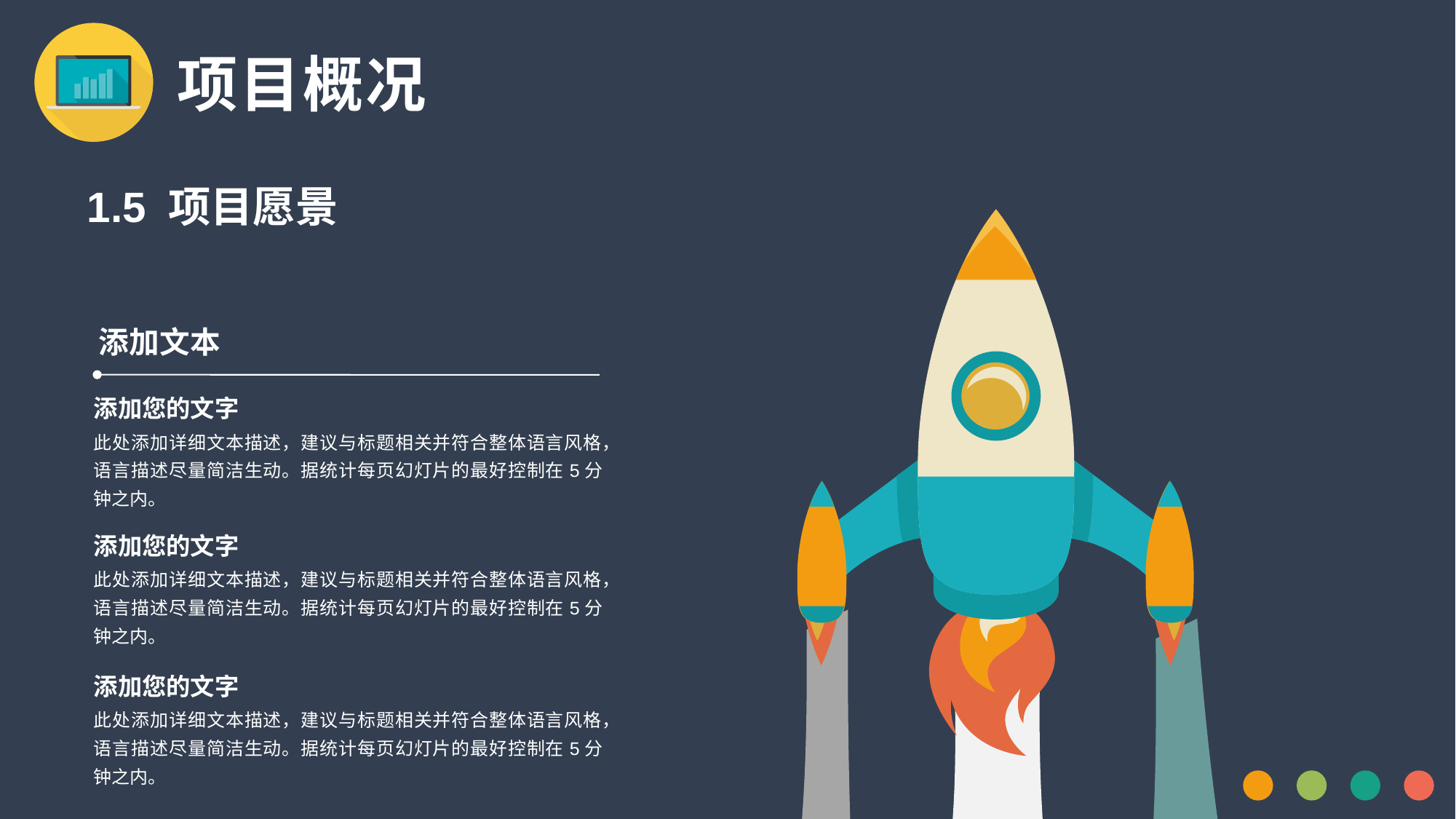

项目概况
1.5 项目愿景

添加文本
添加您的文字
此处添加详细文本描述，建议与标题相关并符合整体语言风格，语言描述尽量简洁生动。据统计每页幻灯片的最好控制在5分钟之内。
添加您的文字
此处添加详细文本描述，建议与标题相关并符合整体语言风格，语言描述尽量简洁生动。据统计每页幻灯片的最好控制在5分钟之内。
添加您的文字
此处添加详细文本描述，建议与标题相关并符合整体语言风格，语言描述尽量简洁生动。据统计每页幻灯片的最好控制在5分钟之内。